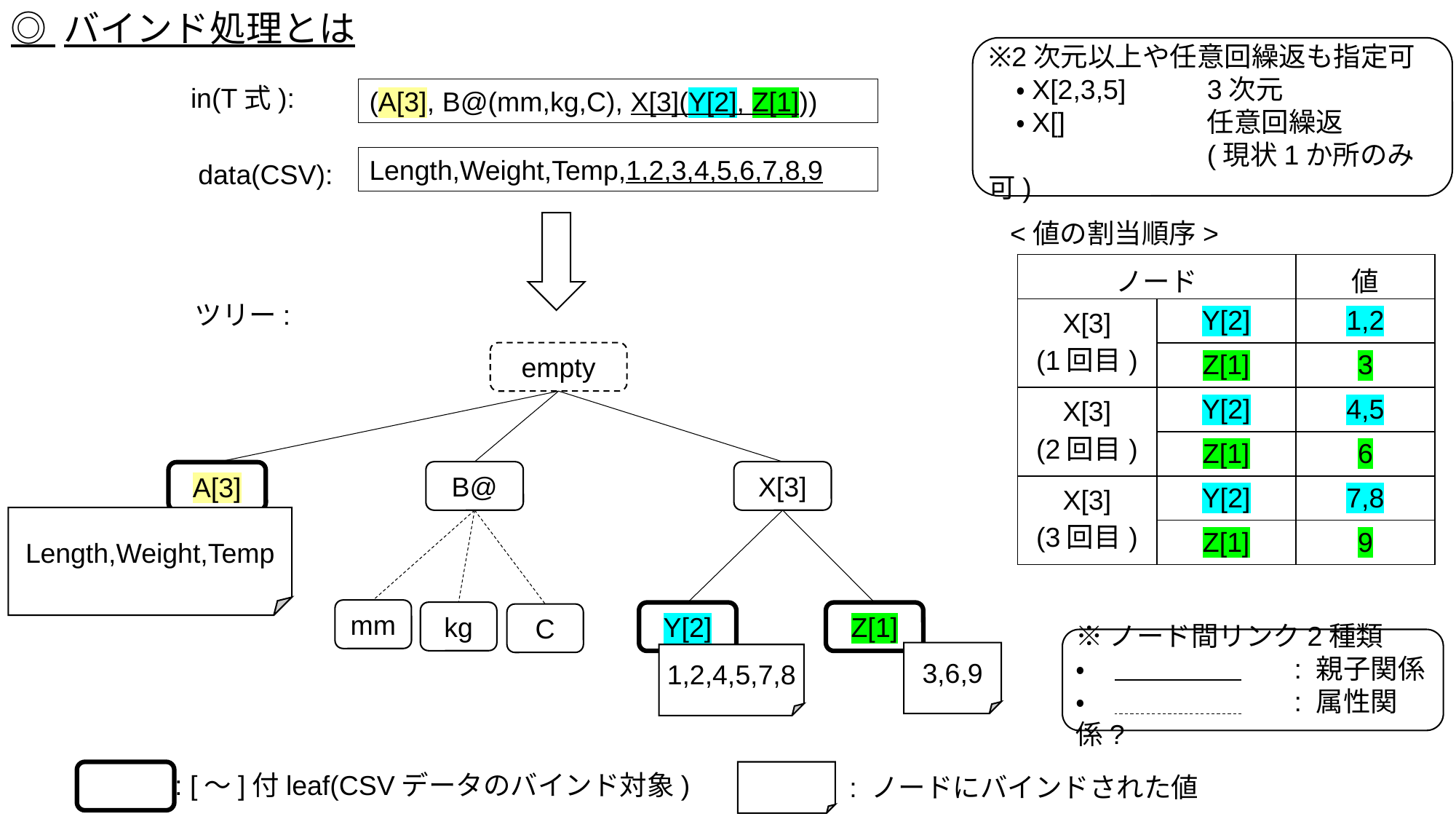

◎ バインド処理とは
※2次元以上や任意回繰返も指定可
　・X[2,3,5]	3次元
　・X[]		任意回繰返
		(現状1か所のみ可)
in(T式):
(A[3], B@(mm,kg,C), X[3](Y[2], Z[1]))
Length,Weight,Temp,1,2,3,4,5,6,7,8,9
data(CSV):
<値の割当順序>

| ノード |  | 値 |
| --- | --- | --- |
| X[3] (1回目) | Y[2] | 1,2 |
|  | Z[1] | 3 |
| X[3] (2回目) | Y[2] | 4,5 |
|  | Z[1] | 6 |
| X[3] (3回目) | Y[2] | 7,8 |
|  | Z[1] | 9 |
ツリー:
empty
B@
X[3]
A[3]
Length,Weight,Temp
mm
kg
Y[2]
Z[1]
C
※ノード間リンク2種類
・		: 親子関係
・		: 属性関係?
3,6,9
1,2,4,5,7,8

: [～]付leaf(CSVデータのバインド対象)
: ノードにバインドされた値